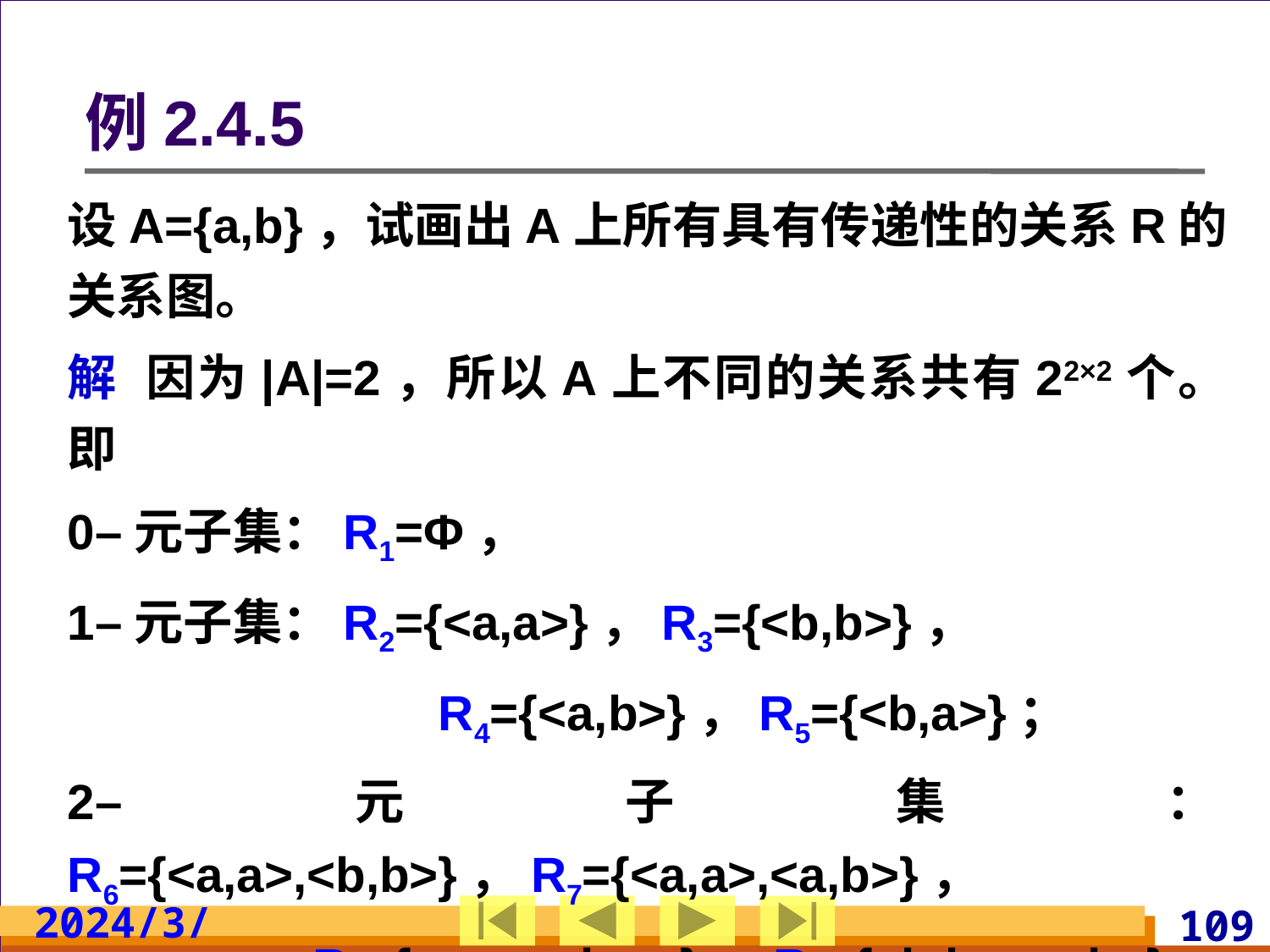

# 例2.4.5
设A={a,b}，试画出A上所有具有传递性的关系R的关系图。
解  因为|A|=2，所以A上不同的关系共有22×2个。即
0–元子集：R1=Φ，
1–元子集：R2={<a,a>}，R3={<b,b>}，
			 R4={<a,b>}，R5={<b,a>}；
2–元子集：R6={<a,a>,<b,b>}，R7={<a,a>,<a,b>}，
        R8={<a,a>,<b,a>}，R9={<b,b>,<a,b>}，
      R10={<b,b>,<b,a>}，R11={<a,b>,<b,a>}；
2024/3/10